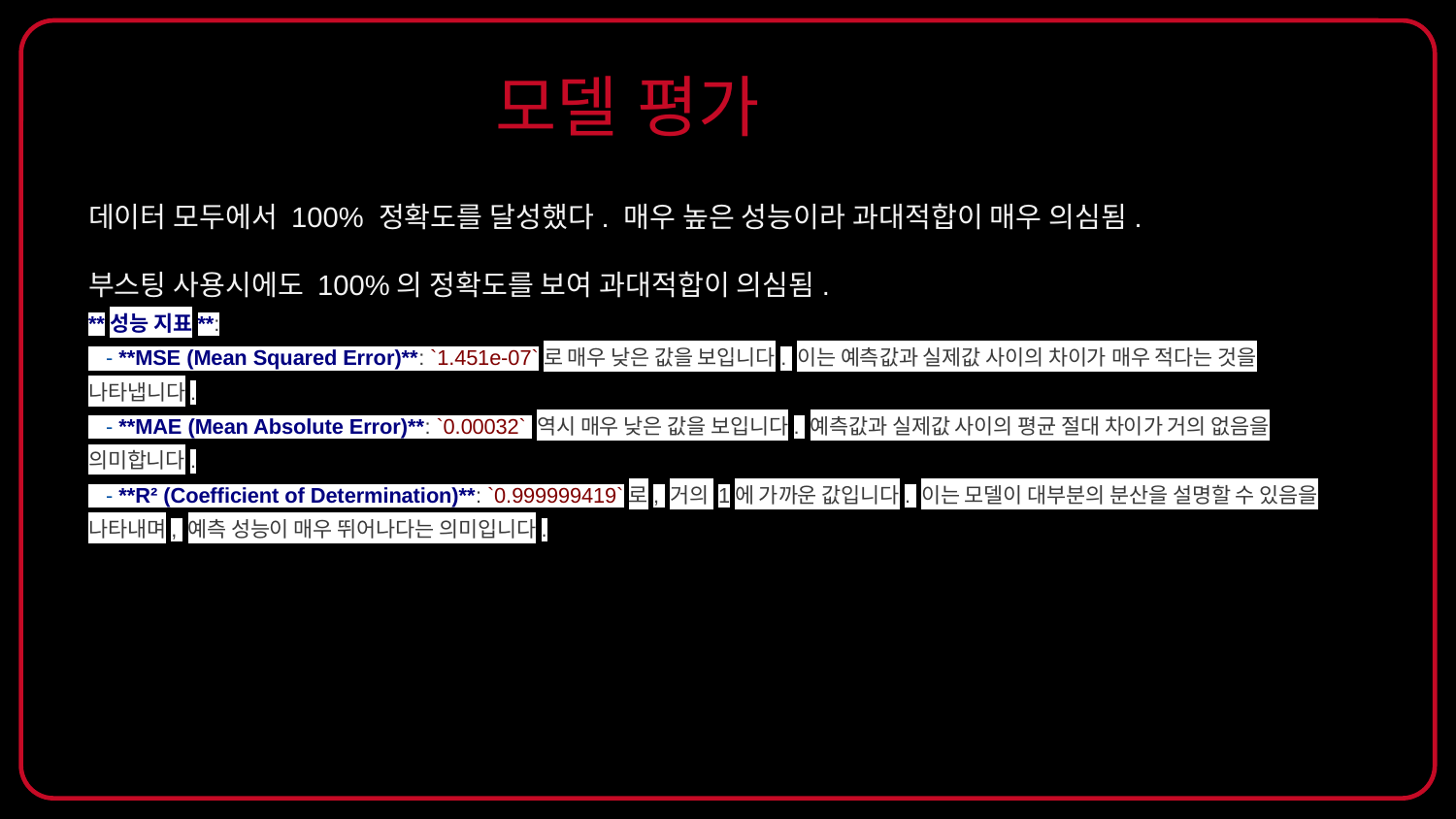

# 모델 평가
데이터 모두에서 100% 정확도를 달성했다. 매우 높은 성능이라 과대적합이 매우 의심됨.

부스팅 사용시에도 100%의 정확도를 보여 과대적합이 의심됨.
**성능 지표**:
   - **MSE (Mean Squared Error)**: `1.451e-07`로 매우 낮은 값을 보입니다. 이는 예측값과 실제값 사이의 차이가 매우 적다는 것을 나타냅니다.
   - **MAE (Mean Absolute Error)**: `0.00032` 역시 매우 낮은 값을 보입니다. 예측값과 실제값 사이의 평균 절대 차이가 거의 없음을 의미합니다.
   - **R² (Coefficient of Determination)**: `0.999999419`로, 거의 1에 가까운 값입니다. 이는 모델이 대부분의 분산을 설명할 수 있음을 나타내며, 예측 성능이 매우 뛰어나다는 의미입니다.